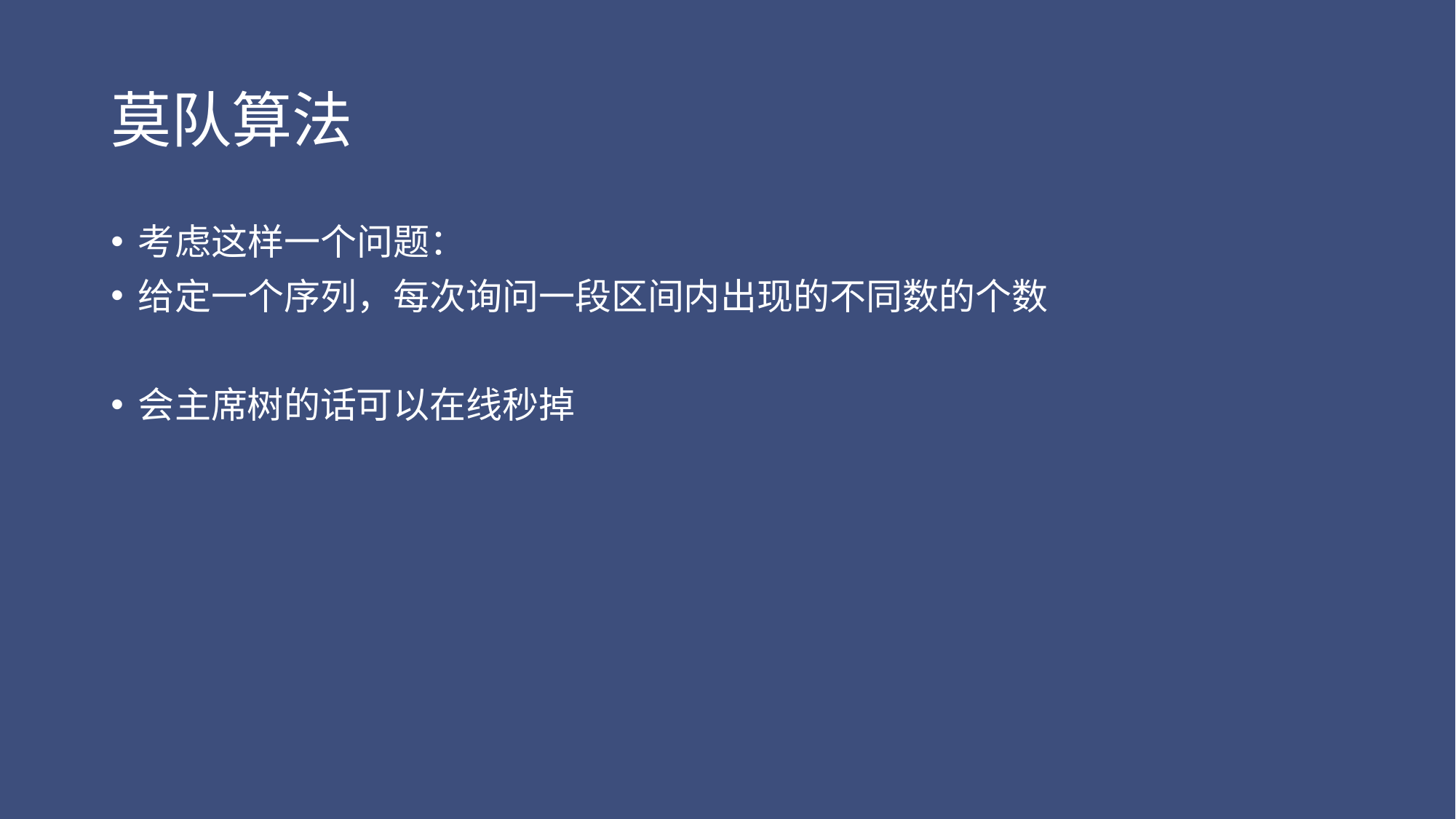

# 莫队算法
考虑这样一个问题：
给定一个序列，每次询问一段区间内出现的不同数的个数

会主席树的话可以在线秒掉